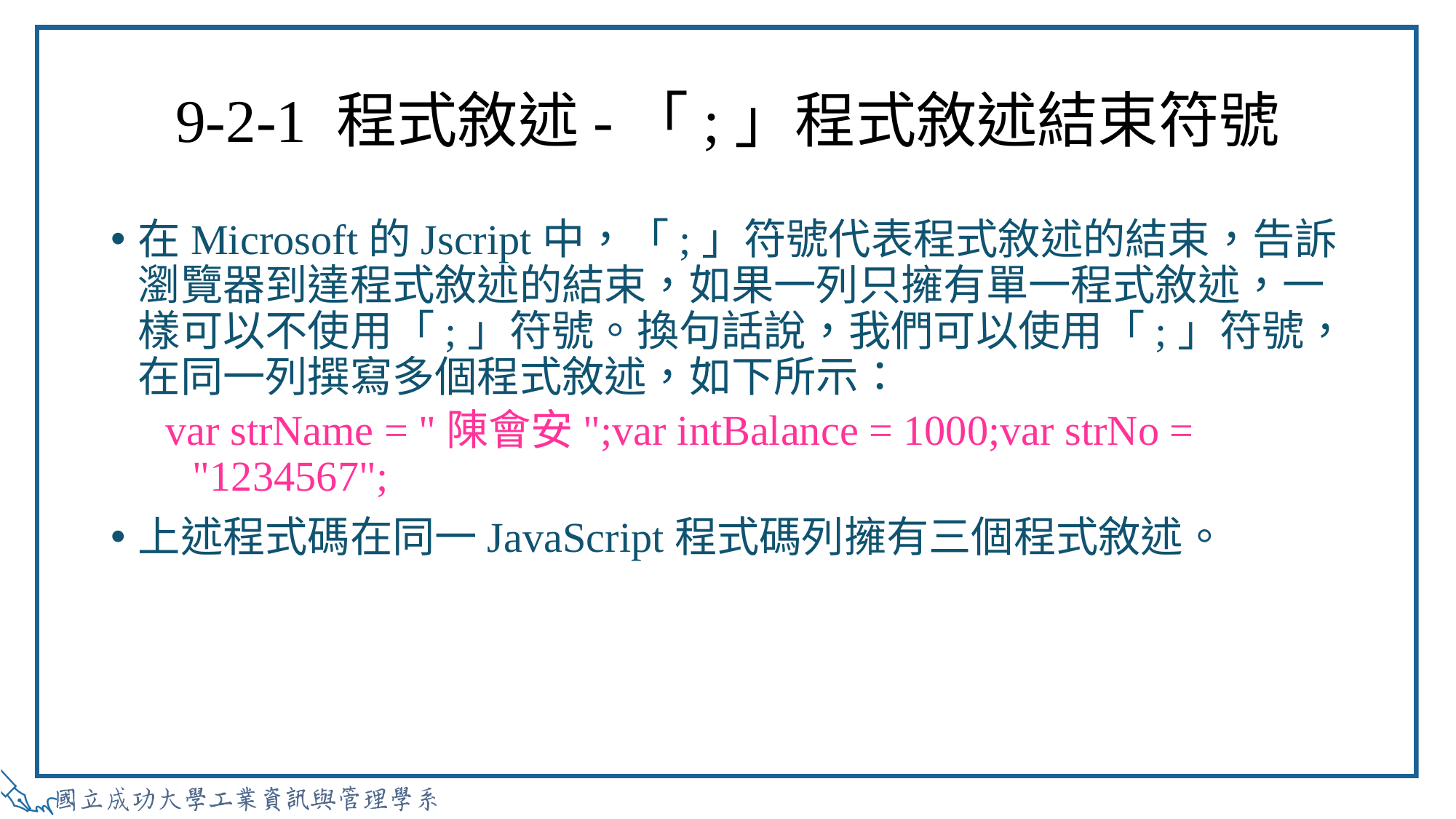

# 9-2-1 程式敘述-「;」程式敘述結束符號
在Microsoft的Jscript中，「;」符號代表程式敘述的結束，告訴瀏覽器到達程式敘述的結束，如果一列只擁有單一程式敘述，一樣可以不使用「;」符號。換句話說，我們可以使用「;」符號，在同一列撰寫多個程式敘述，如下所示：
var strName = "陳會安";var intBalance = 1000;var strNo = "1234567";
上述程式碼在同一JavaScript程式碼列擁有三個程式敘述。